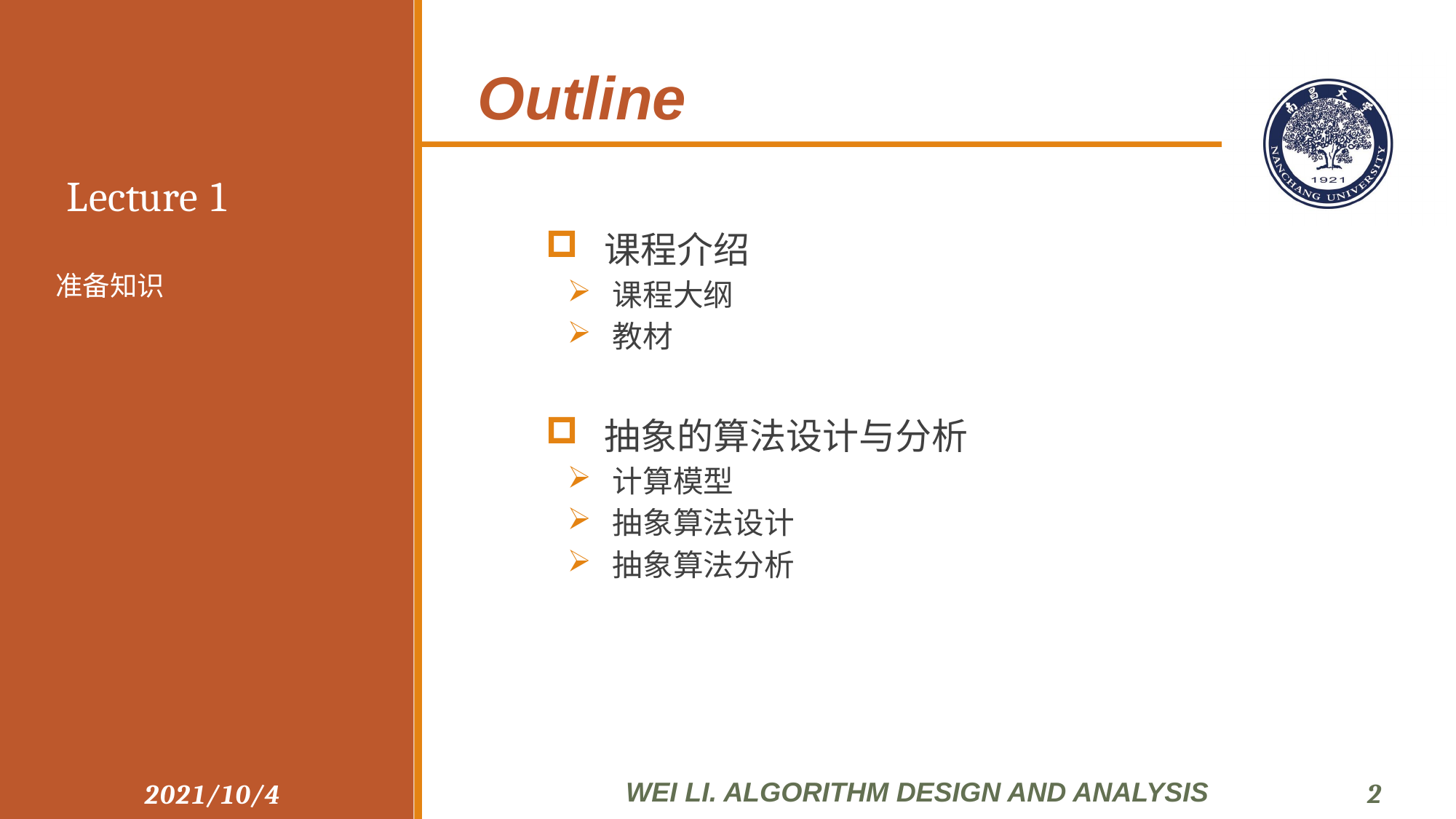

Outline
# Lecture 1
  课程介绍
  课程大纲
  教材

  抽象的算法设计与分析
  计算模型
  抽象算法设计
  抽象算法分析
准备知识
Wei li. ALGORITHM DESIGN AND ANALYSIS
2
2021/10/4